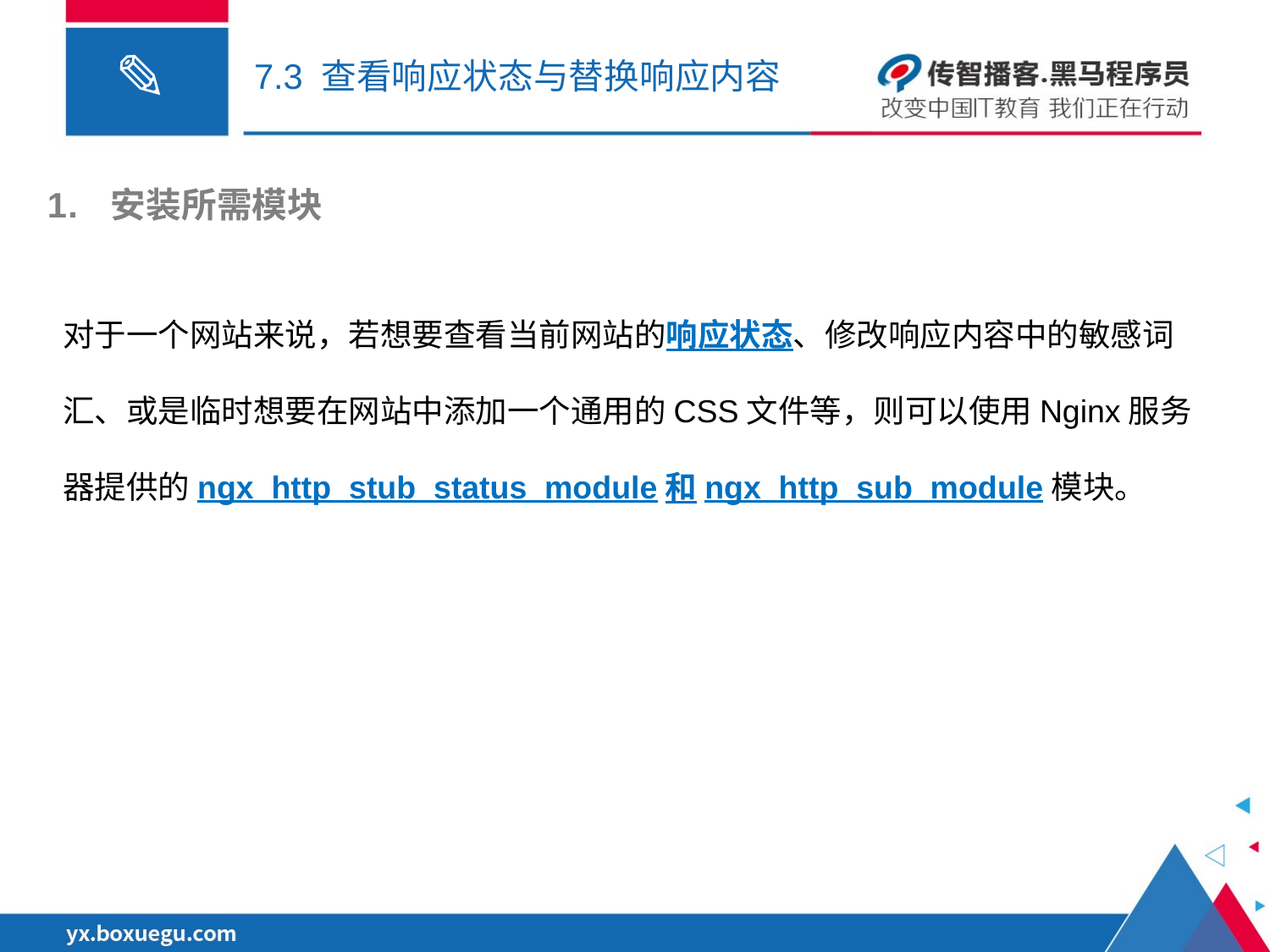

# 7.3 查看响应状态与替换响应内容
安装所需模块
对于一个网站来说，若想要查看当前网站的响应状态、修改响应内容中的敏感词汇、或是临时想要在网站中添加一个通用的CSS文件等，则可以使用Nginx服务器提供的ngx_http_stub_status_module和ngx_http_sub_module模块。